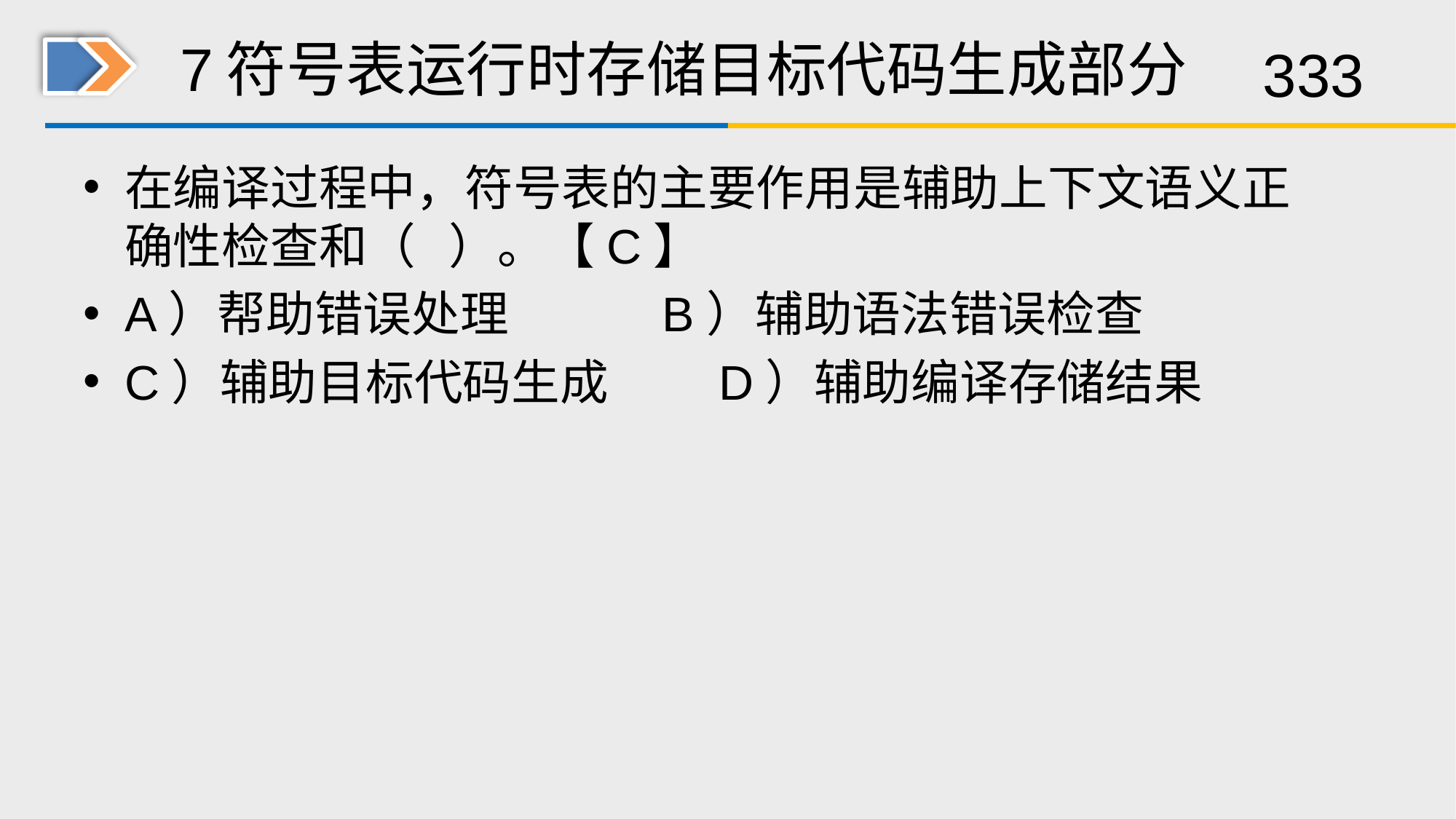

# 7符号表运行时存储目标代码生成部分
333
在编译过程中，符号表的主要作用是辅助上下文语义正确性检查和（   ）。【C】
A）帮助错误处理             B）辅助语法错误检查
C）辅助目标代码生成         D）辅助编译存储结果